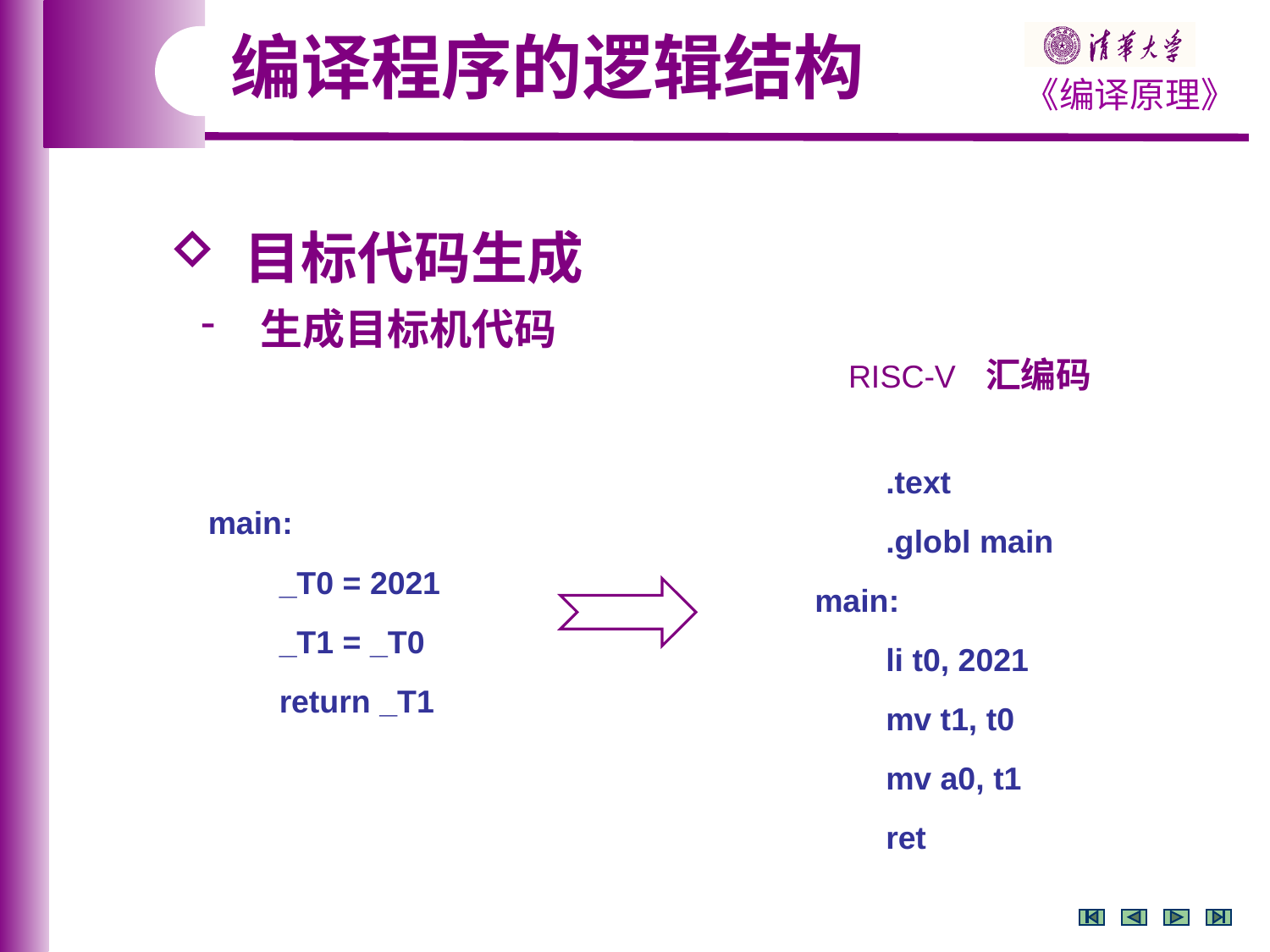

编译程序的逻辑结构
 目标代码生成

  生成目标机代码
RISC-V 汇编码
        .text
        .globl main
main:
        li t0, 2021
        mv t1, t0
        mv a0, t1
        ret
main:
        _T0 = 2021
        _T1 = _T0
        return _T1